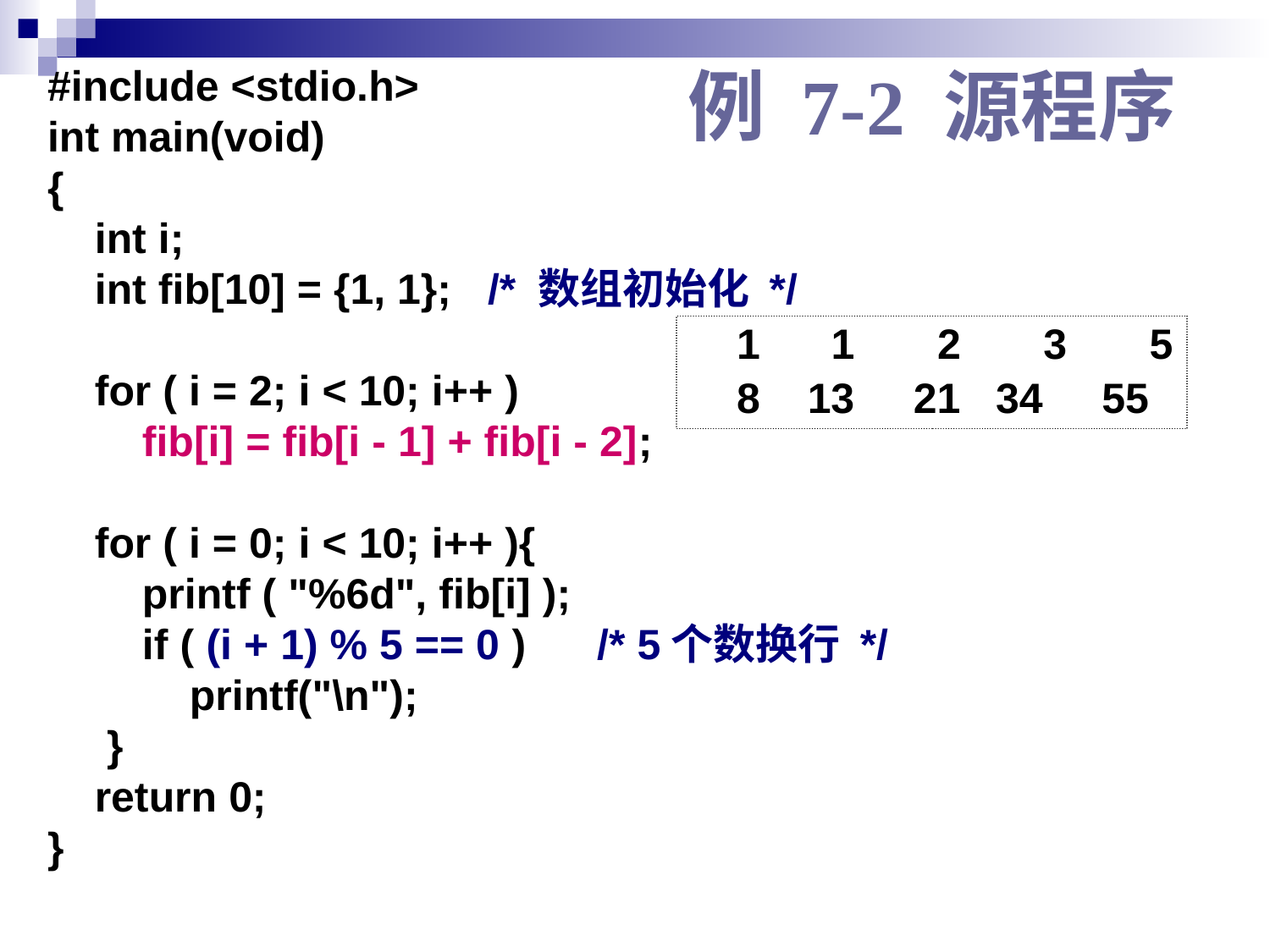

# 例 7-2 源程序
#include <stdio.h>
int main(void)
{
    int i;
    int fib[10] = {1, 1};   /* 数组初始化 */

    for ( i = 2; i < 10; i++ )
        fib[i] = fib[i - 1] + fib[i - 2];

    for ( i = 0; i < 10; i++ ){
        printf ( "%6d", fib[i] );
        if ( (i + 1) % 5 == 0 )      /* 5个数换行 */
            printf("\n");
     }
    return 0;
}
    1      1       2       3       5
    8    13     21   34     55